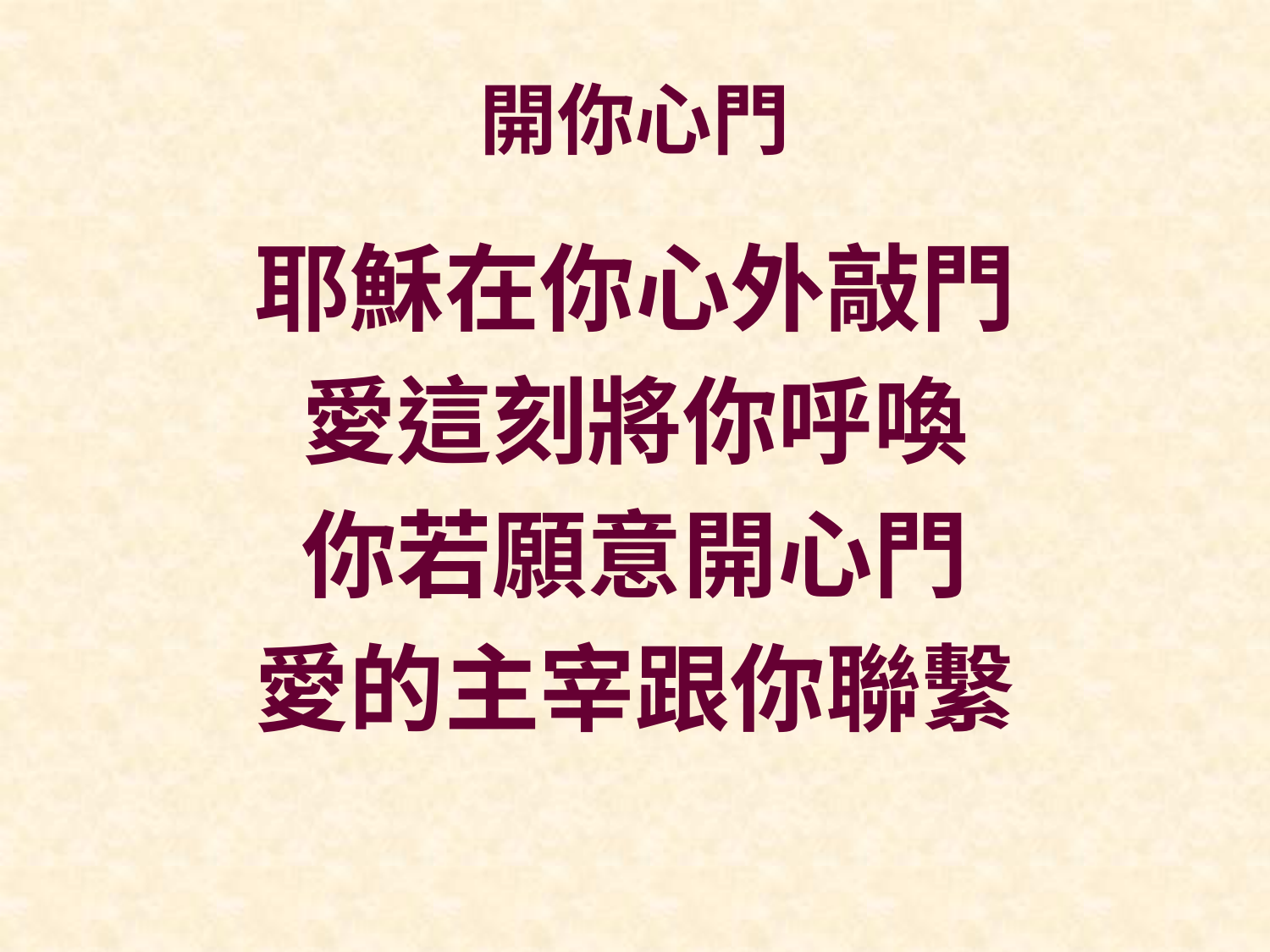

# 開你心門
耶穌在你心外敲門
愛這刻將你呼喚
你若願意開心門
愛的主宰跟你聯繫